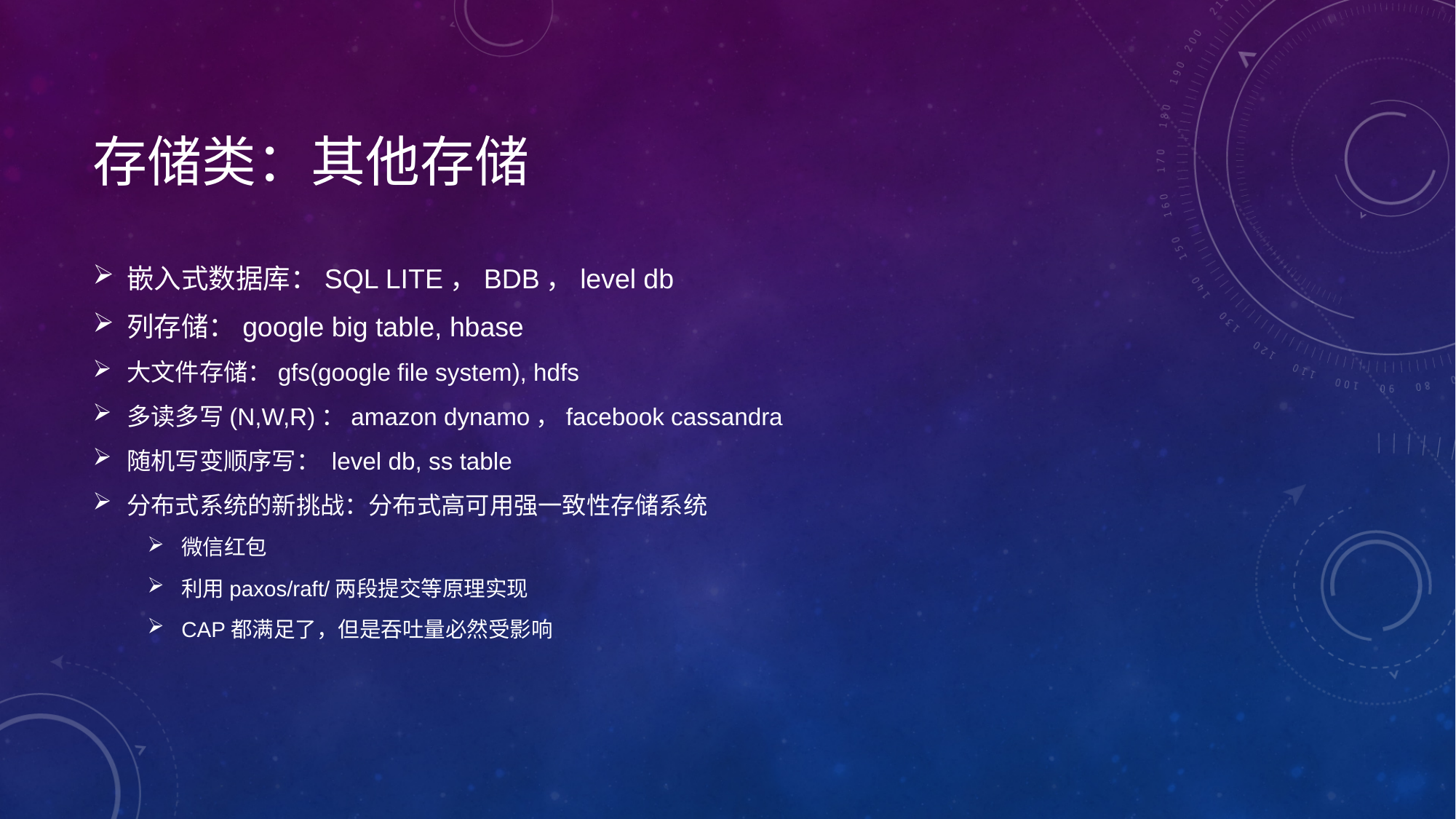

# 存储类：其他存储
嵌入式数据库：SQL LITE，BDB，level db
列存储：google big table, hbase
大文件存储：gfs(google file system), hdfs
多读多写(N,W,R)：amazon dynamo，facebook cassandra
随机写变顺序写： level db, ss table
分布式系统的新挑战：分布式高可用强一致性存储系统
微信红包
利用paxos/raft/两段提交等原理实现
CAP都满足了，但是吞吐量必然受影响